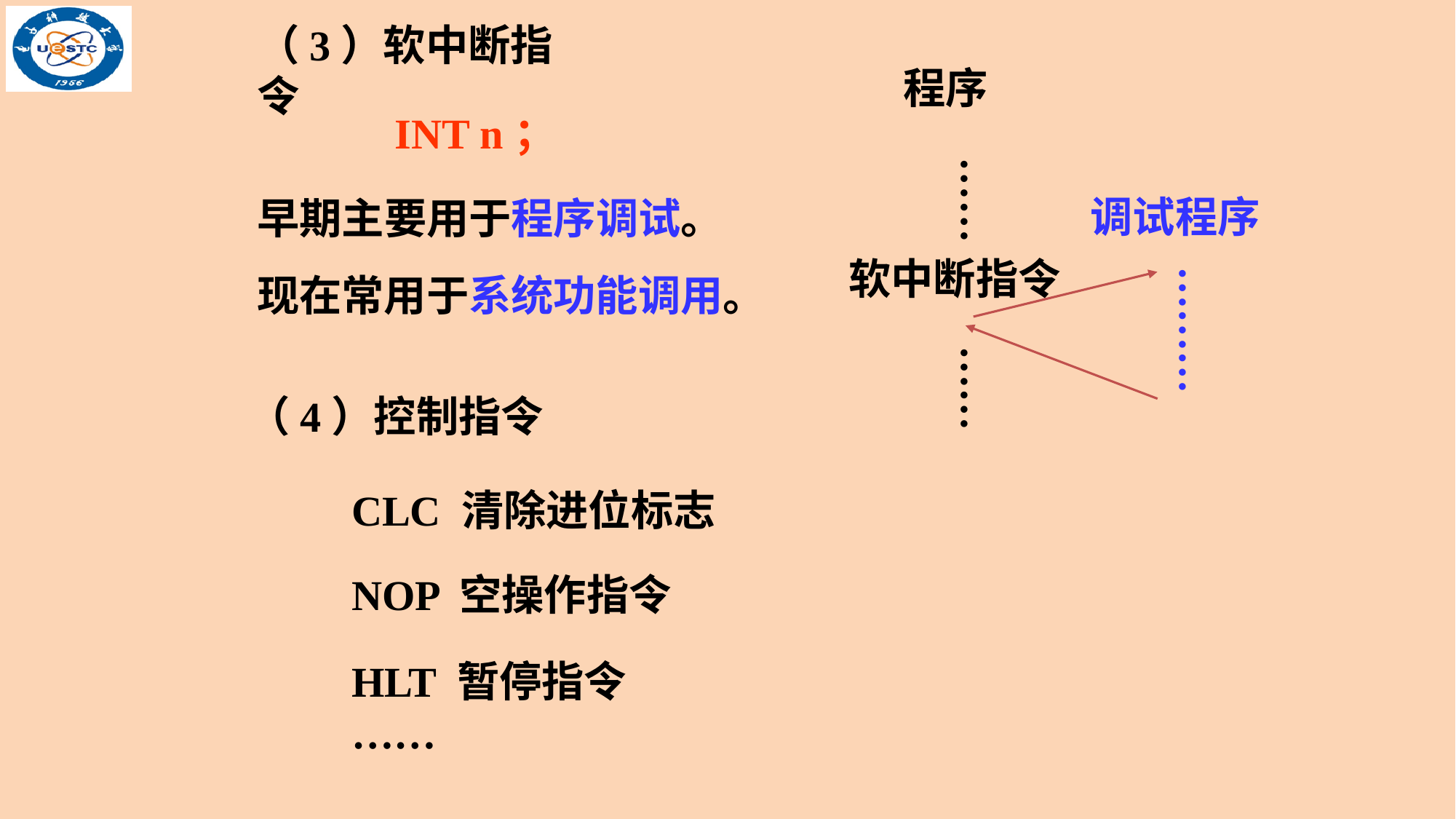

（3）软中断指令
程序
INT n；
……
早期主要用于程序调试。
调试程序
………
现在常用于系统功能调用。
软中断指令

……
（4）控制指令
CLC 清除进位标志
NOP 空操作指令
HLT 暂停指令
……